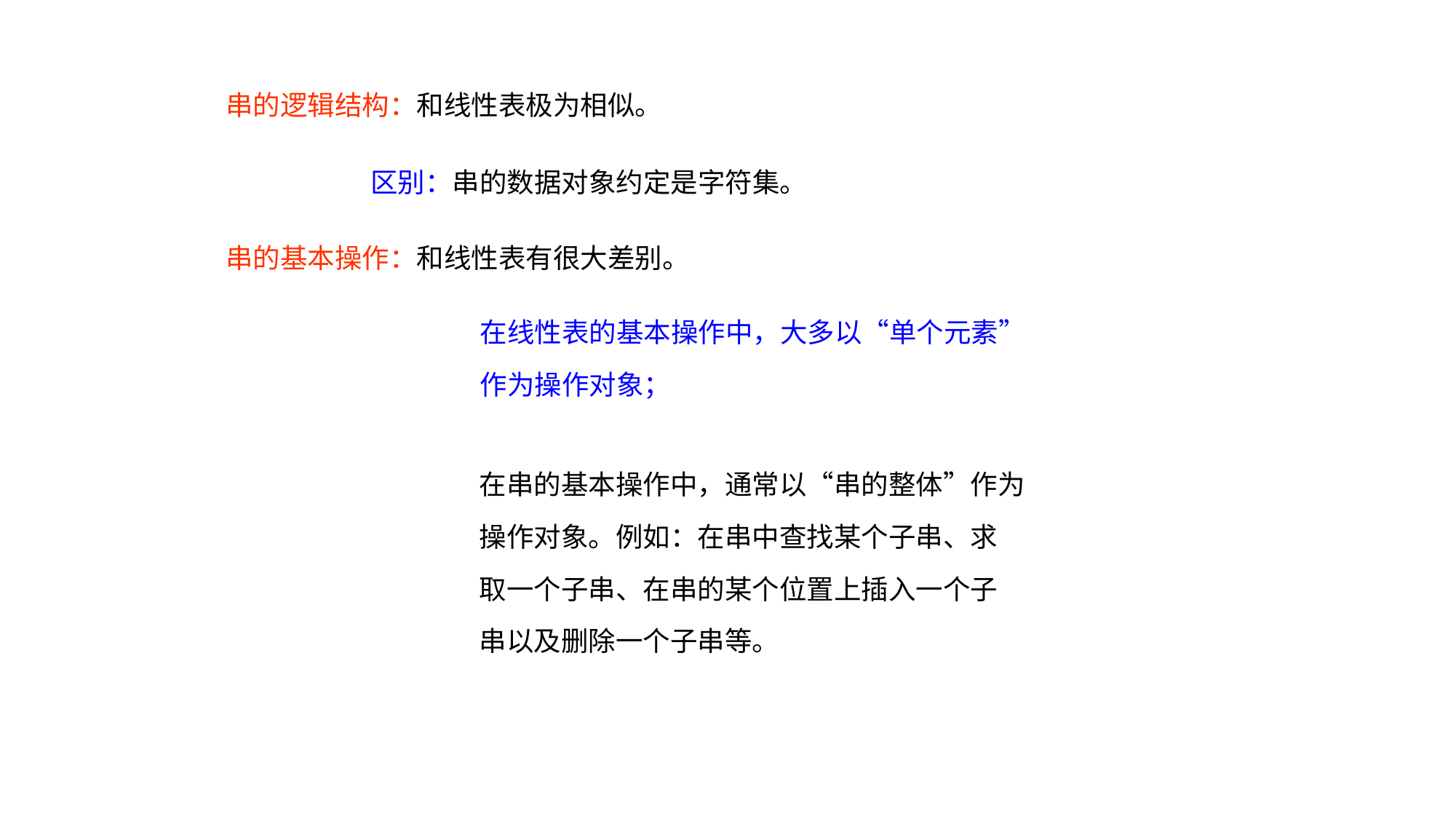

串的逻辑结构：和线性表极为相似。
区别：串的数据对象约定是字符集。
串的基本操作：和线性表有很大差别。
在线性表的基本操作中，大多以“单个元素”
作为操作对象；
在串的基本操作中，通常以“串的整体”作为
操作对象。例如：在串中查找某个子串、求
取一个子串、在串的某个位置上插入一个子
串以及删除一个子串等。